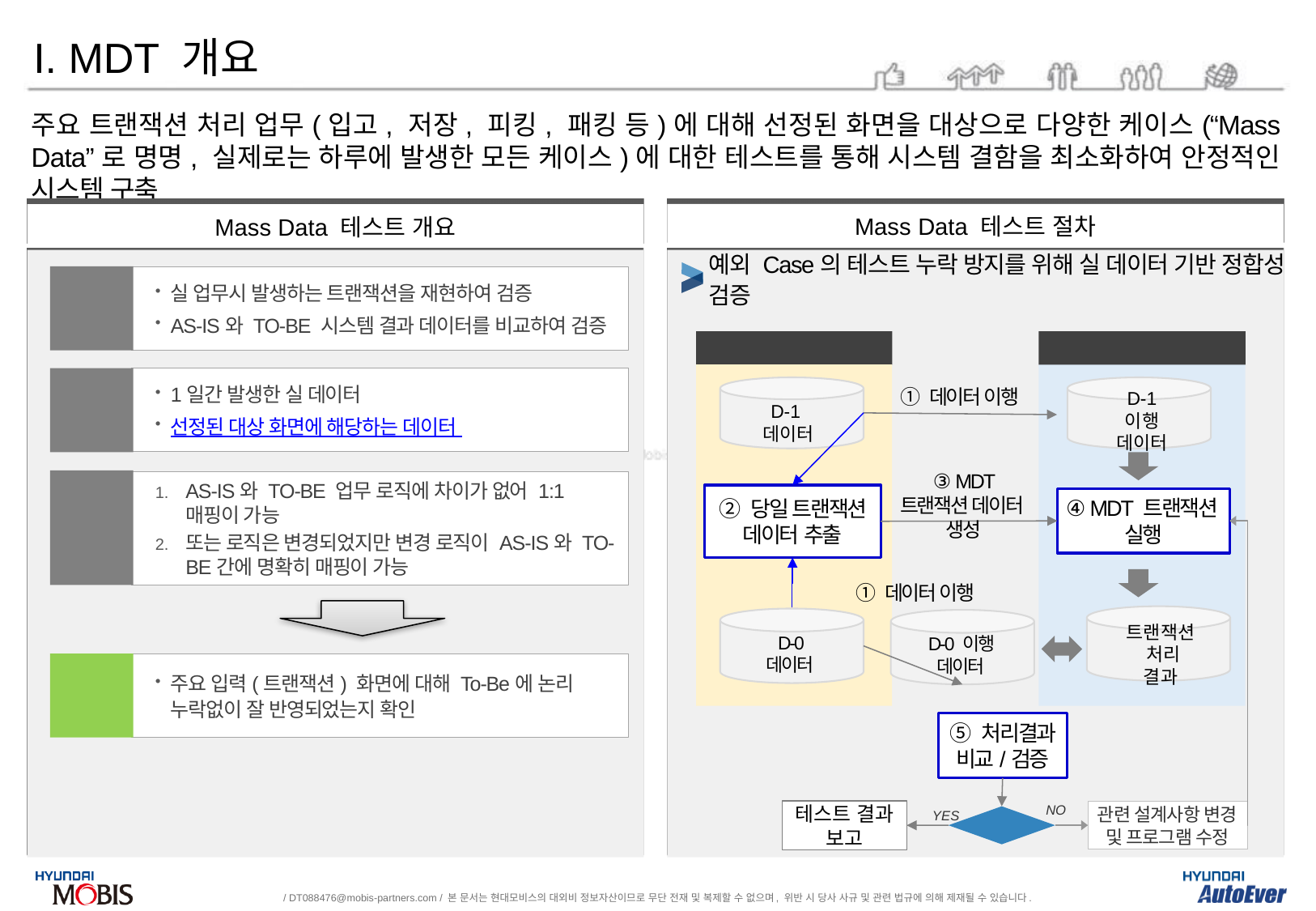

I. MDT 개요
주요 트랜잭션 처리 업무(입고, 저장, 피킹, 패킹 등)에 대해 선정된 화면을 대상으로 다양한 케이스(“Mass Data”로 명명, 실제로는 하루에 발생한 모든 케이스)에 대한 테스트를 통해 시스템 결함을 최소화하여 안정적인 시스템 구축

Mass Data 테스트 절차
Mass Data 테스트 개요

예외 Case의 테스트 누락 방지를 위해 실 데이터 기반 정합성 검증

실 업무시 발생하는 트랜잭션을 재현하여 검증
AS-IS와 TO-BE 시스템 결과 데이터를 비교하여 검증
테스트 방법
As-Is 시스템
To-Be 시스템

1일간 발생한 실 데이터
선정된 대상 화면에 해당하는 데이터
테스트 데이터

① 데이터 이행
D-1 이행 데이터
D-1  데이터

③ MDT 트랜잭션 데이터  생성
전제
조건
AS-IS와 TO-BE 업무 로직에 차이가 없어 1:1 매핑이 가능
또는 로직은 변경되었지만 변경 로직이 AS-IS와 TO-BE간에 명확히 매핑이 가능
② 당일 트랜잭션 데이터 추출
④ MDT 트랜잭션  실행

① 데이터 이행

D-0 데이터
트랜잭션  처리 결과
D-0 이행 데이터

주요 입력(트랜잭션) 화면에 대해 To-Be에 논리 누락없이 잘 반영되었는지 확인
테스트 목표
⑤ 처리결과 비교/검증
테스트 결과 보고
관련 설계사항 변경
및 프로그램 수정
NO
일치
YES